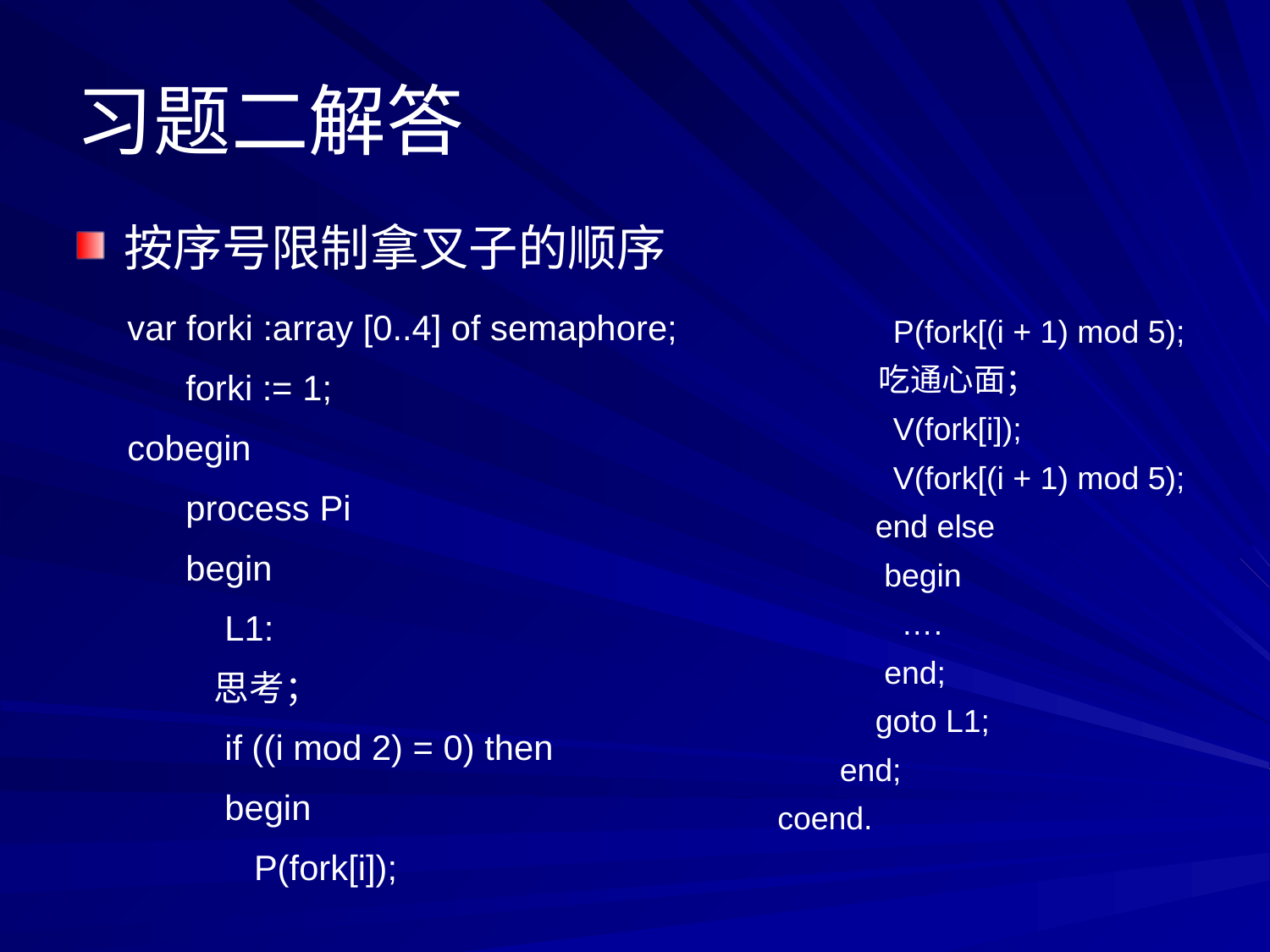

习题二解答
按序号限制拿叉子的顺序
var forki :array [0..4] of semaphore;
      forki := 1;
cobegin
      process Pi
      begin
          L1:
          思考；
          if ((i mod 2) = 0) then
          begin
             P(fork[i]);
             P(fork[(i + 1) mod 5);
             吃通心面；
             V(fork[i]);
             V(fork[(i + 1) mod 5);
           end else
            begin
              ….
            end;
           goto L1;
       end;
coend.